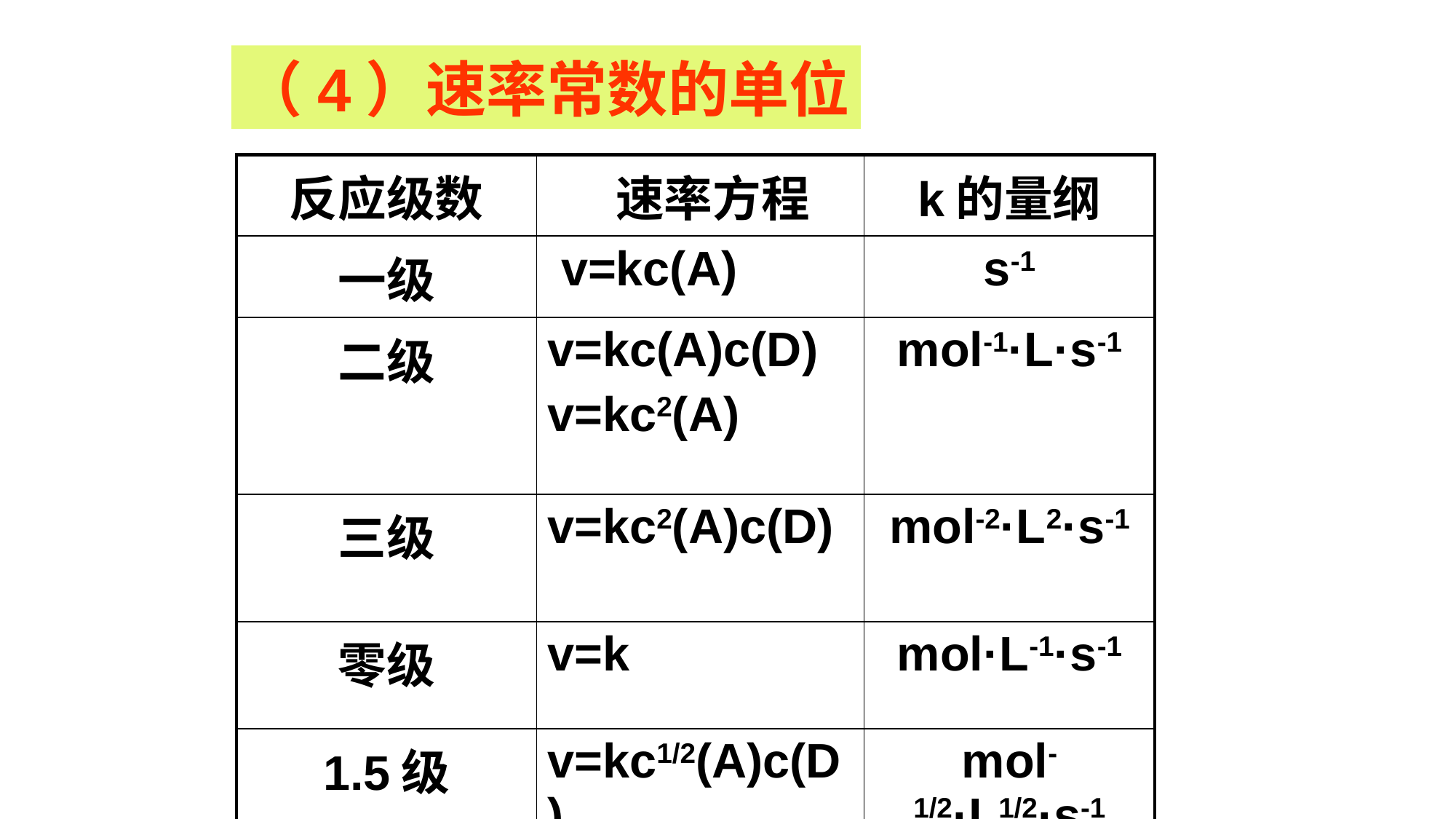

（4）速率常数的单位
| 反应级数 | 速率方程 | k的量纲 |
| --- | --- | --- |
| 一级 | v=kc(A) | s-1 |
| 二级 | v=kc(A)c(D) v=kc2(A) | mol-1·L·s-1 |
| 三级 | v=kc2(A)c(D) | mol-2·L2·s-1 |
| 零级 | v=k | mol·L-1·s-1 |
| 1.5级 | v=kc1/2(A)c(D) | mol-1/2·L1/2·s-1 |
| 负一级 | v=kc-2(A)c(D) | mol2·L-2·s-1 |